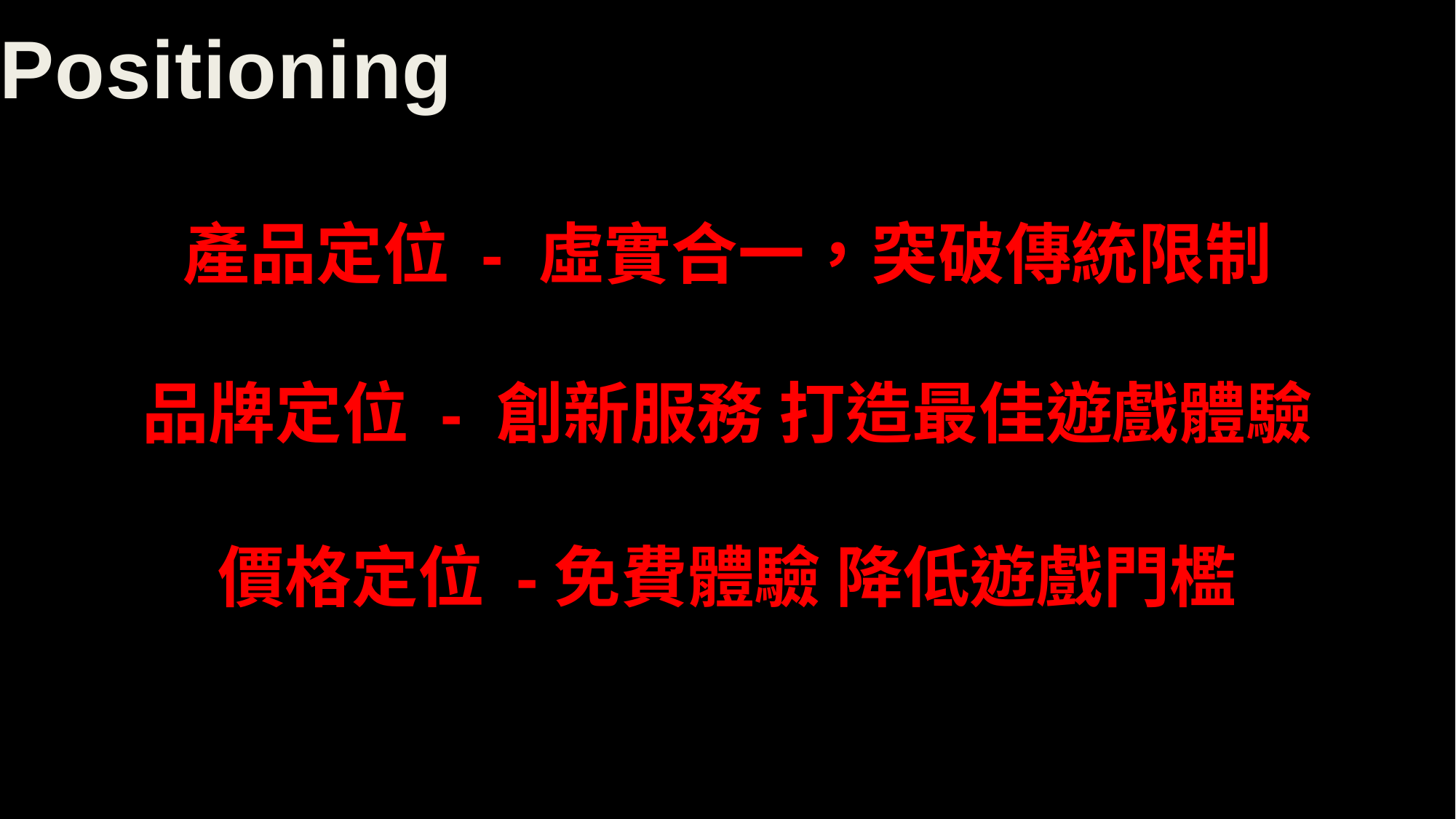

Positioning
產品定位 - 虛實合一，突破傳統限制

品牌定位 - 創新服務 打造最佳遊戲體驗
價格定位 -免費體驗 降低遊戲門檻